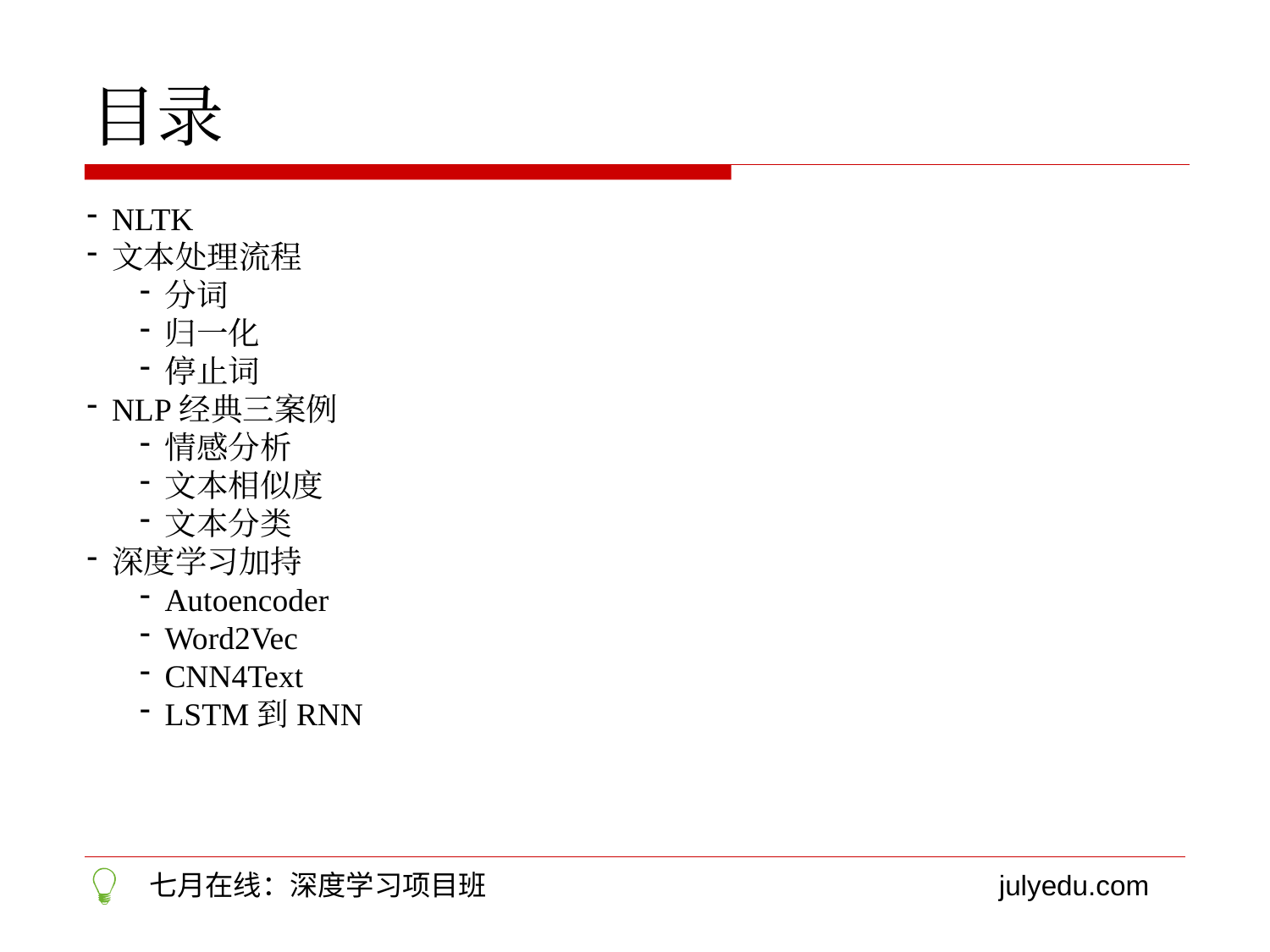

目录
NLTK
文本处理流程
分词
归一化
停止词
NLP经典三案例
情感分析
文本相似度
文本分类
深度学习加持
Autoencoder
Word2Vec
CNN4Text
LSTM到RNN